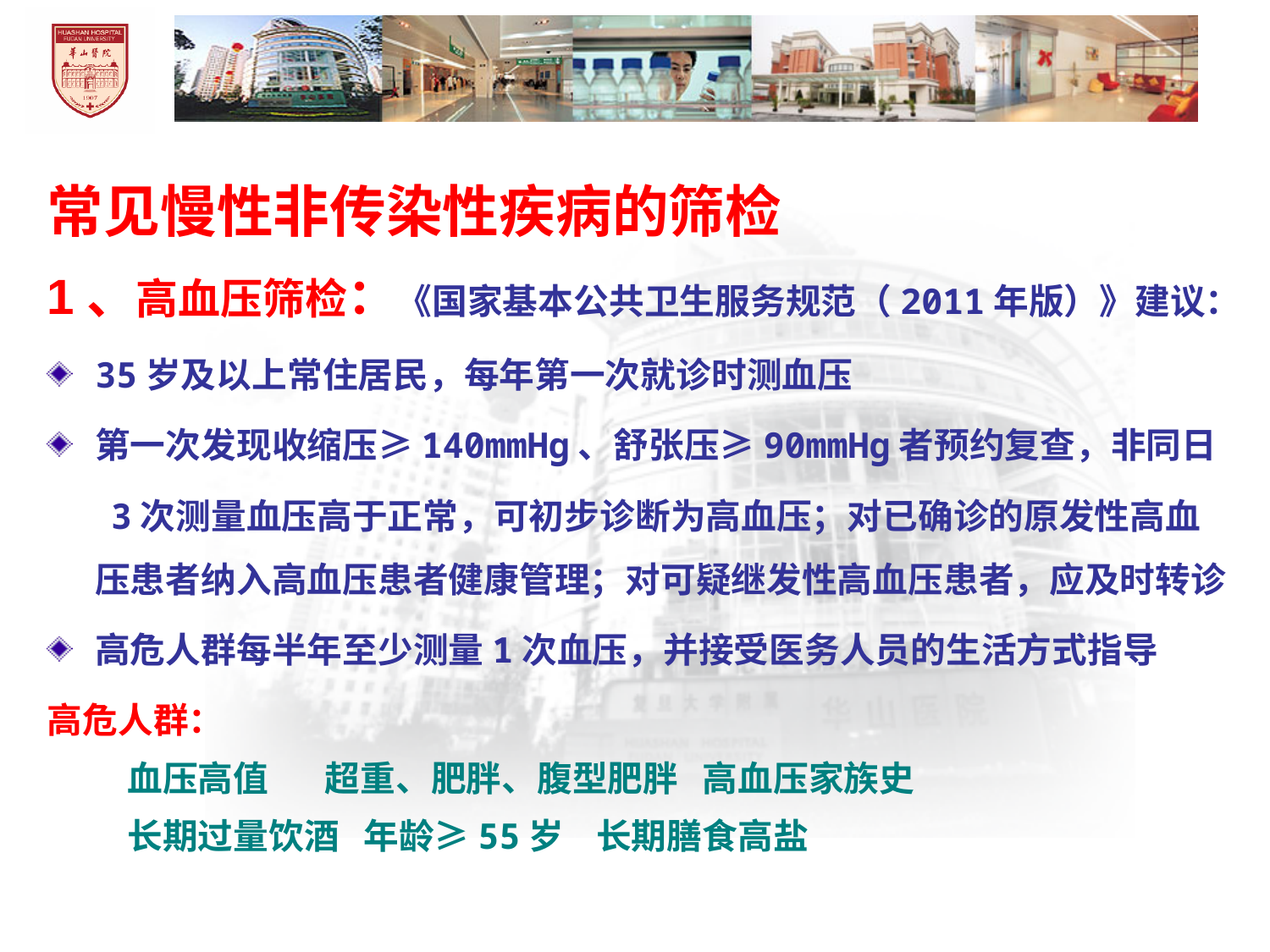

常见慢性非传染性疾病的筛检
1、高血压筛检：《国家基本公共卫生服务规范（2011年版）》建议：
35岁及以上常住居民，每年第一次就诊时测血压
第一次发现收缩压≥140mmHg、舒张压≥90mmHg者预约复查，非同日
   3次测量血压高于正常，可初步诊断为高血压；对已确诊的原发性高血压患者纳入高血压患者健康管理；对可疑继发性高血压患者，应及时转诊
高危人群每半年至少测量1次血压，并接受医务人员的生活方式指导
高危人群：
 血压高值       超重、肥胖、腹型肥胖   高血压家族史
 长期过量饮酒   年龄≥55岁    长期膳食高盐